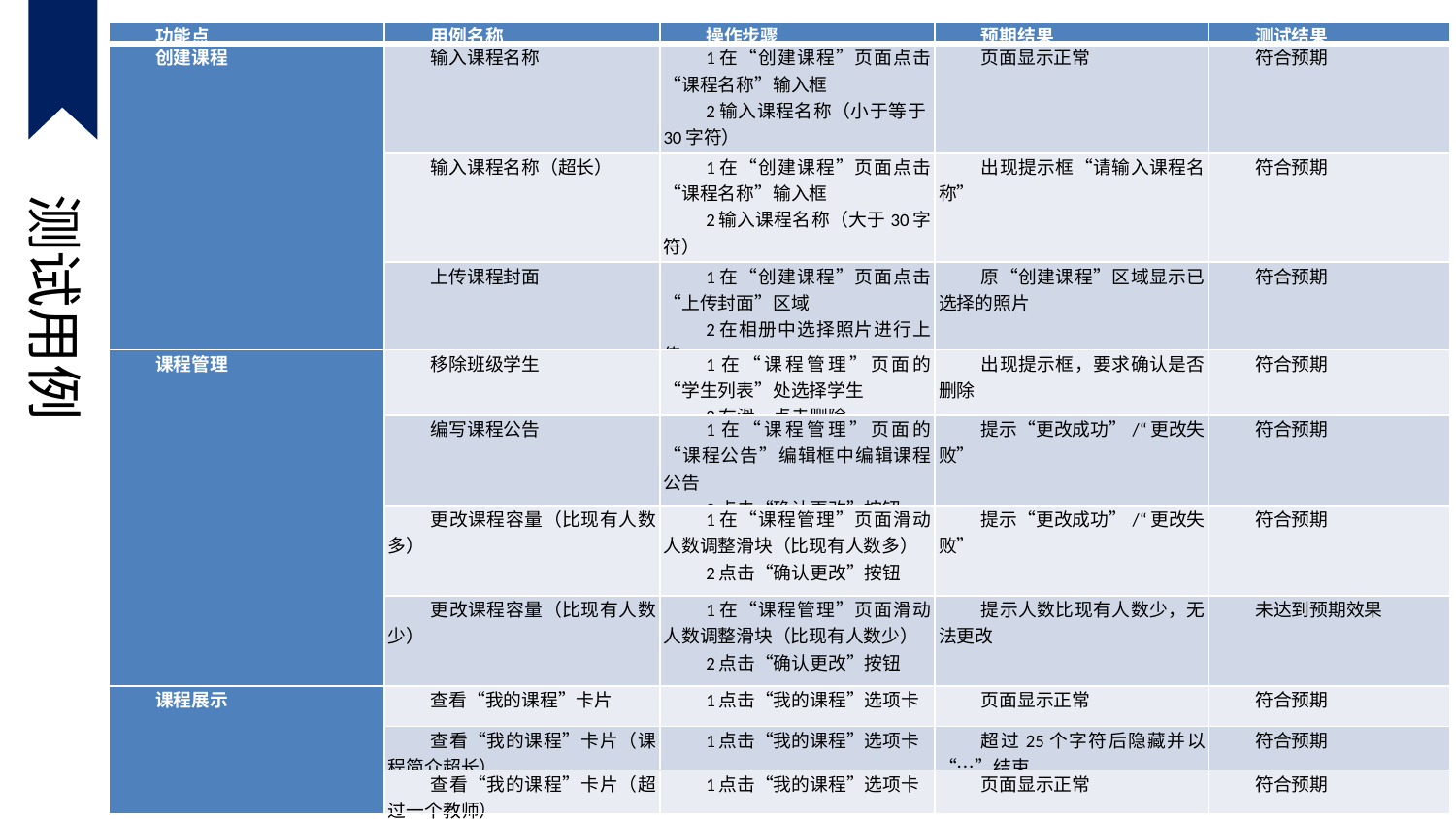

| 功能点 | 用例名称 | 操作步骤 | 预期结果 | 测试结果 |
| --- | --- | --- | --- | --- |
| 创建课程 | 输入课程名称 | 1在“创建课程”页面点击“课程名称”输入框 2输入课程名称（小于等于30字符） 3点击“创建课程”按钮 | 页面显示正常 | 符合预期 |
|  | 输入课程名称（超长） | 1在“创建课程”页面点击“课程名称”输入框 2输入课程名称（大于30字符） 3点击“创建课程按钮” | 出现提示框“请输入课程名称” | 符合预期 |
|  | 上传课程封面 | 1在“创建课程”页面点击“上传封面”区域 2在相册中选择照片进行上传 | 原“创建课程”区域显示已选择的照片 | 符合预期 |
| 课程管理 | 移除班级学生 | 1在“课程管理”页面的“学生列表”处选择学生 2右滑，点击删除 | 出现提示框，要求确认是否删除 | 符合预期 |
|  | 编写课程公告 | 1在“课程管理”页面的“课程公告”编辑框中编辑课程公告 2点击“确认更改”按钮 | 提示“更改成功”/“更改失败” | 符合预期 |
|  | 更改课程容量（比现有人数多） | 1在“课程管理”页面滑动人数调整滑块（比现有人数多） 2点击“确认更改”按钮 | 提示“更改成功”/“更改失败” | 符合预期 |
|  | 更改课程容量（比现有人数少） | 1在“课程管理”页面滑动人数调整滑块（比现有人数少） 2点击“确认更改”按钮 | 提示人数比现有人数少，无法更改 | 未达到预期效果 |
| 课程展示 | 查看“我的课程”卡片 | 1点击“我的课程”选项卡 | 页面显示正常 | 符合预期 |
|  | 查看“我的课程”卡片（课程简介超长） | 1点击“我的课程”选项卡 | 超过25个字符后隐藏并以“…”结束 | 符合预期 |
|  | 查看“我的课程”卡片（超过一个教师） | 1点击“我的课程”选项卡 | 页面显示正常 | 符合预期 |
测 试-功能测试
依据需求文档进行功能测试
测试用例